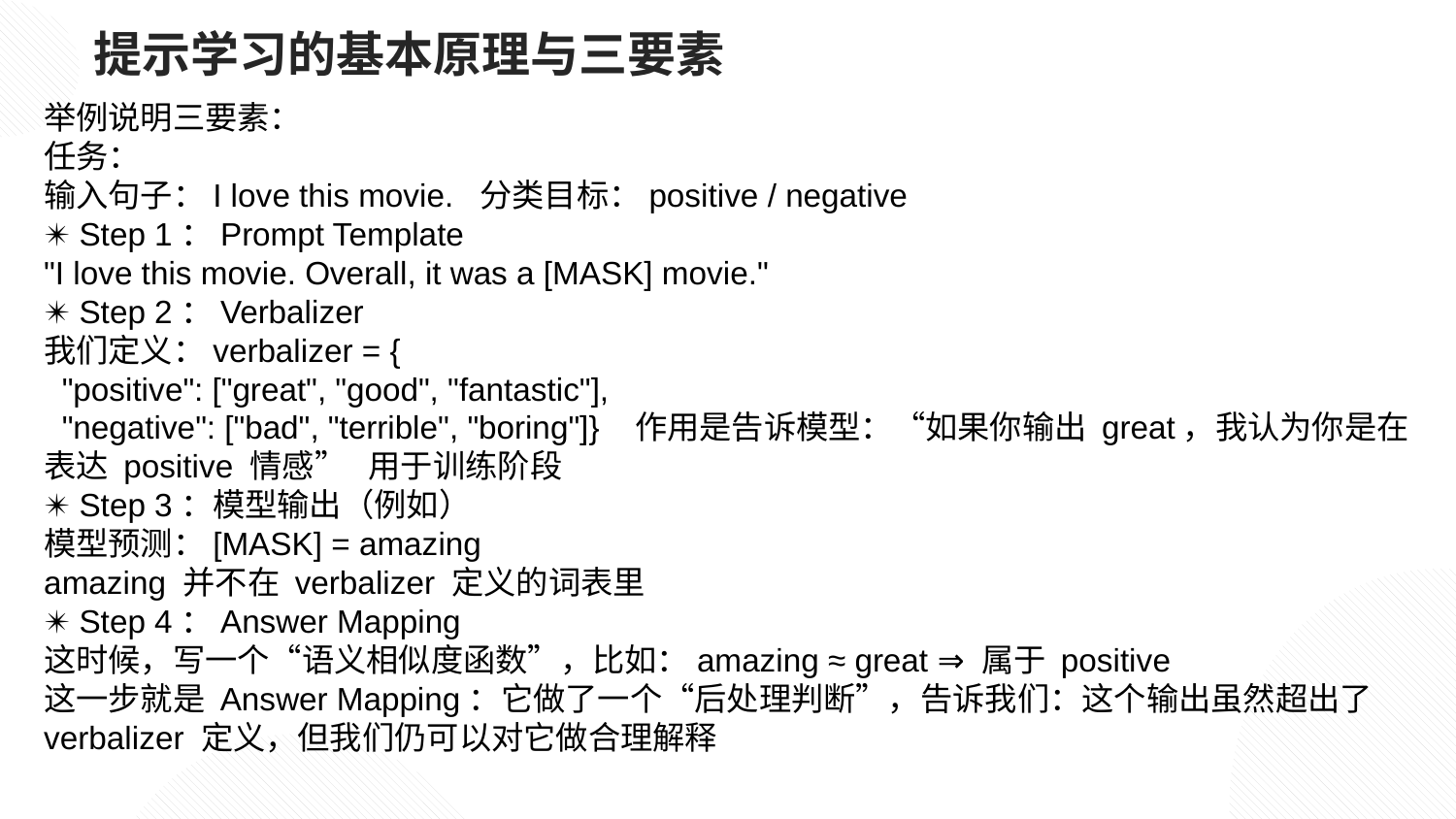

提示学习的基本原理与三要素
举例说明三要素：
任务：
输入句子：I love this movie.  分类目标：positive / negative
✴ Step 1：Prompt Template
"I love this movie. Overall, it was a [MASK] movie."
✴ Step 2：Verbalizer
我们定义：verbalizer = {
  "positive": ["great", "good", "fantastic"],
  "negative": ["bad", "terrible", "boring"]}   作用是告诉模型：“如果你输出 great，我认为你是在表达 positive 情感”   用于训练阶段
✴ Step 3：模型输出（例如）
模型预测：[MASK] = amazing
amazing 并不在 verbalizer 定义的词表里
✴ Step 4：Answer Mapping
这时候，写一个“语义相似度函数”，比如：amazing ≈ great ⇒ 属于 positive
这一步就是 Answer Mapping：它做了一个“后处理判断”，告诉我们：这个输出虽然超出了 verbalizer 定义，但我们仍可以对它做合理解释